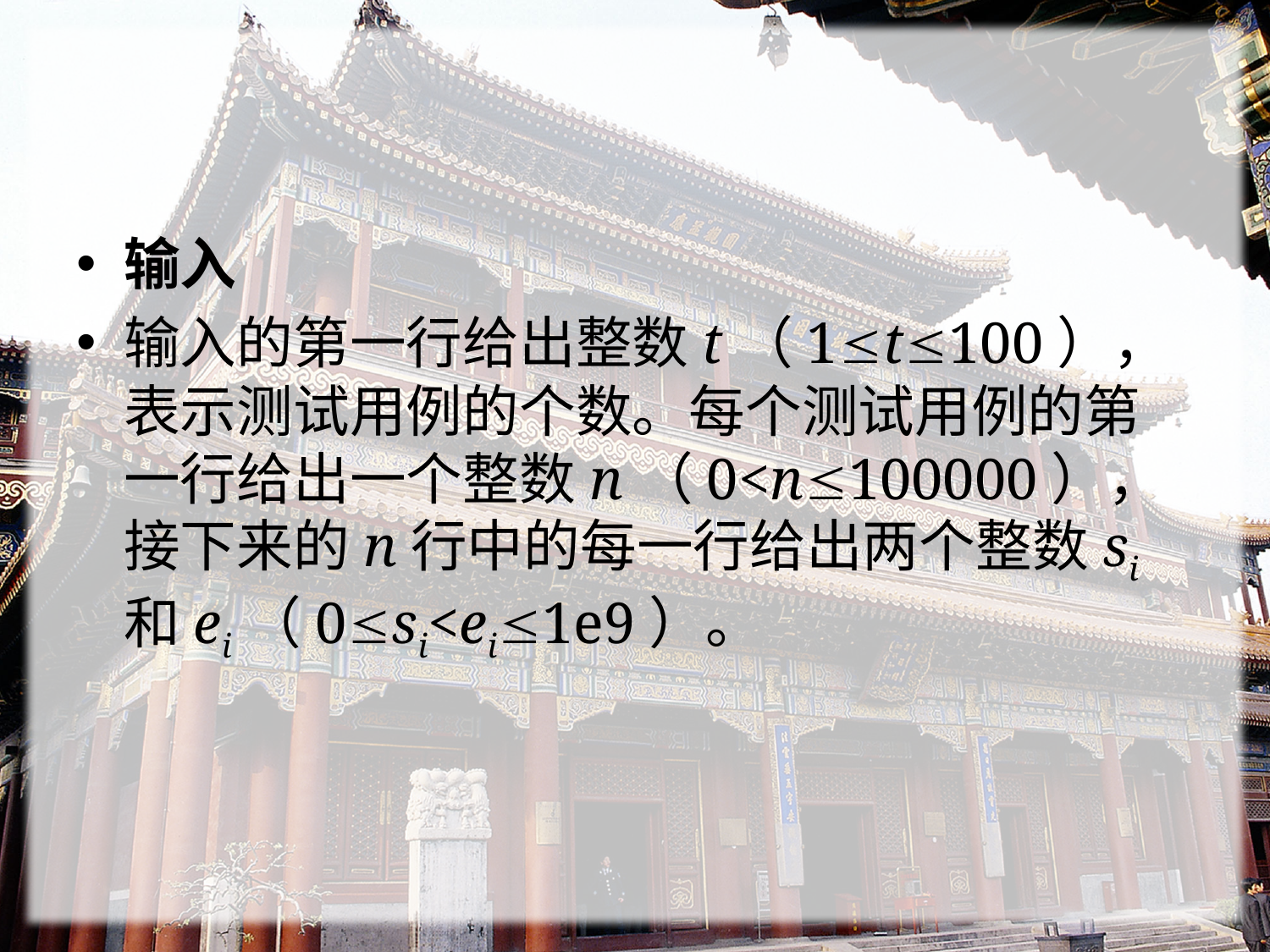

#
输入
输入的第一行给出整数t（1≤t≤100），表示测试用例的个数。每个测试用例的第一行给出一个整数n（0<n≤100000），接下来的n行中的每一行给出两个整数si和ei（0≤si<ei≤1e9）。